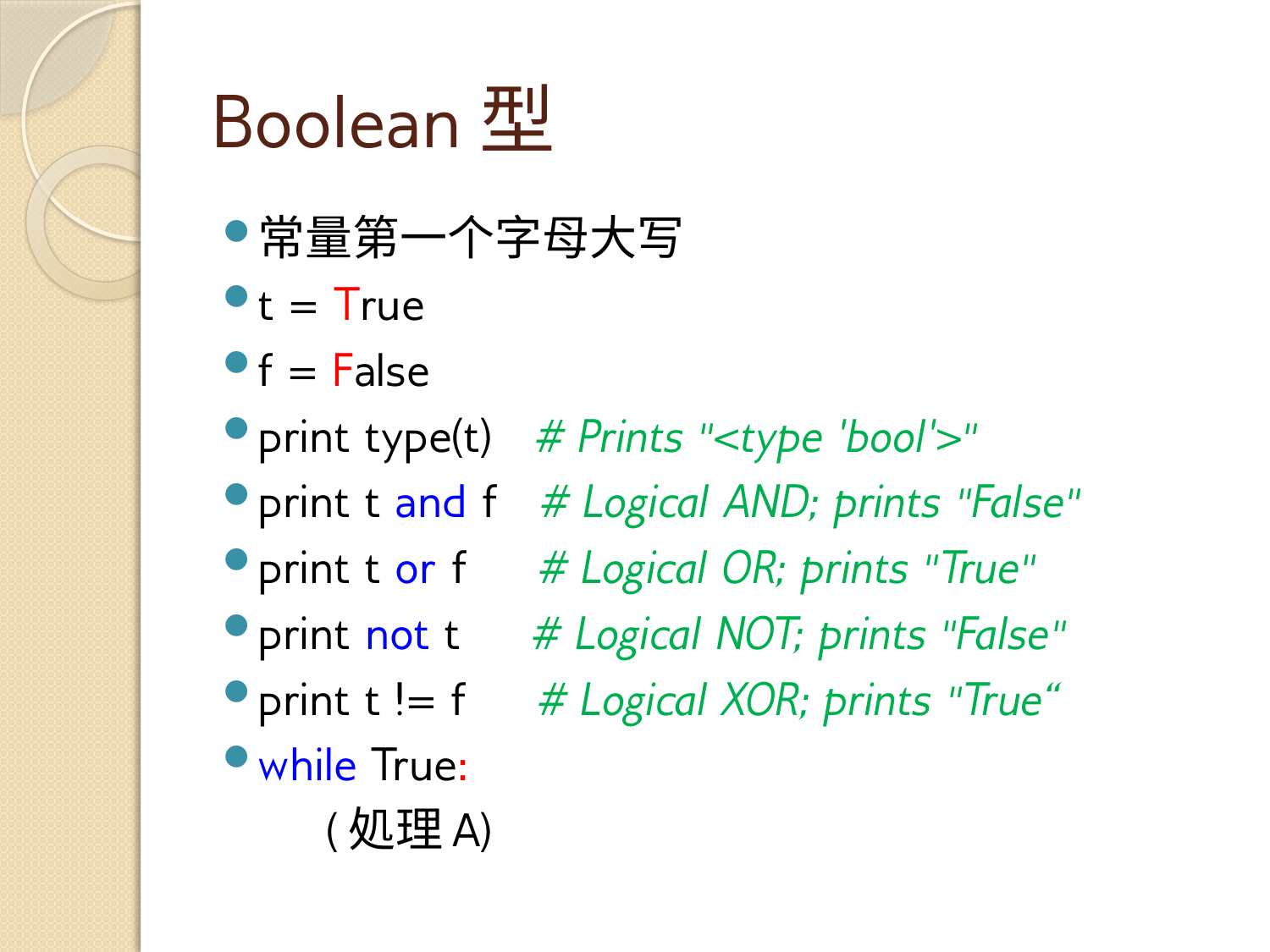

# Boolean型
常量第一个字母大写
t = True
f = False
print type(t)   # Prints "<type 'bool'>"
print t and f   # Logical AND; prints "False"
print t or f     # Logical OR; prints "True"
print not t     # Logical NOT; prints "False"
print t != f     # Logical XOR; prints "True“
while True:
　　(処理A)